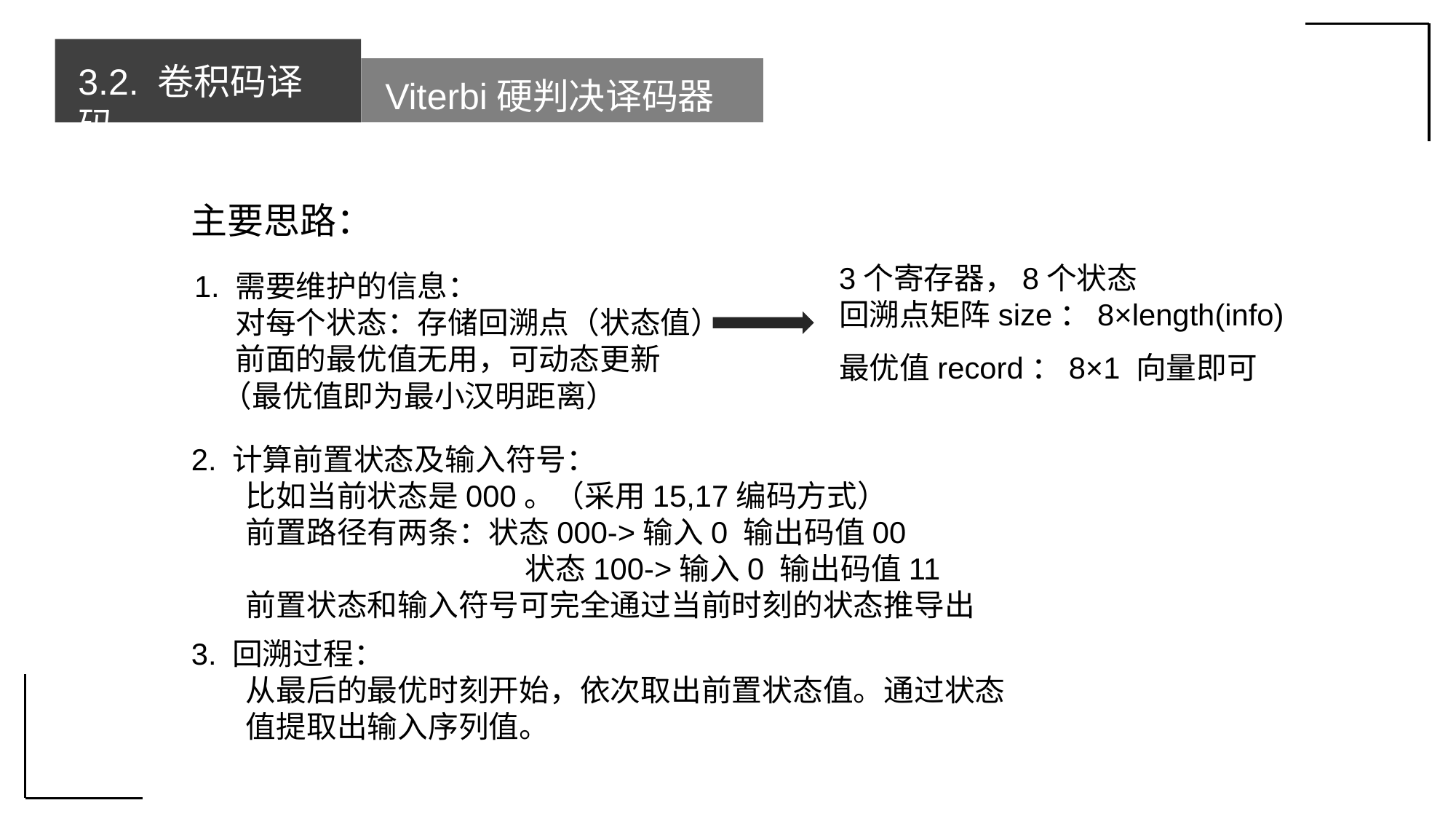

3.2. 卷积码译码

Viterbi硬判决译码器
主要思路：
3个寄存器，8个状态
回溯点矩阵size：8×length(info)
1. 需要维护的信息：
     对每个状态：存储回溯点（状态值）
     前面的最优值无用，可动态更新
   （最优值即为最小汉明距离）

最优值record：8×1 向量即可
2. 计算前置状态及输入符号：
比如当前状态是000。（采用15,17编码方式）
前置路径有两条：状态000->输入0 输出码值00
		        状态100->输入0 输出码值11
前置状态和输入符号可完全通过当前时刻的状态推导出
3. 回溯过程：
从最后的最优时刻开始，依次取出前置状态值。通过状态值提取出输入序列值。